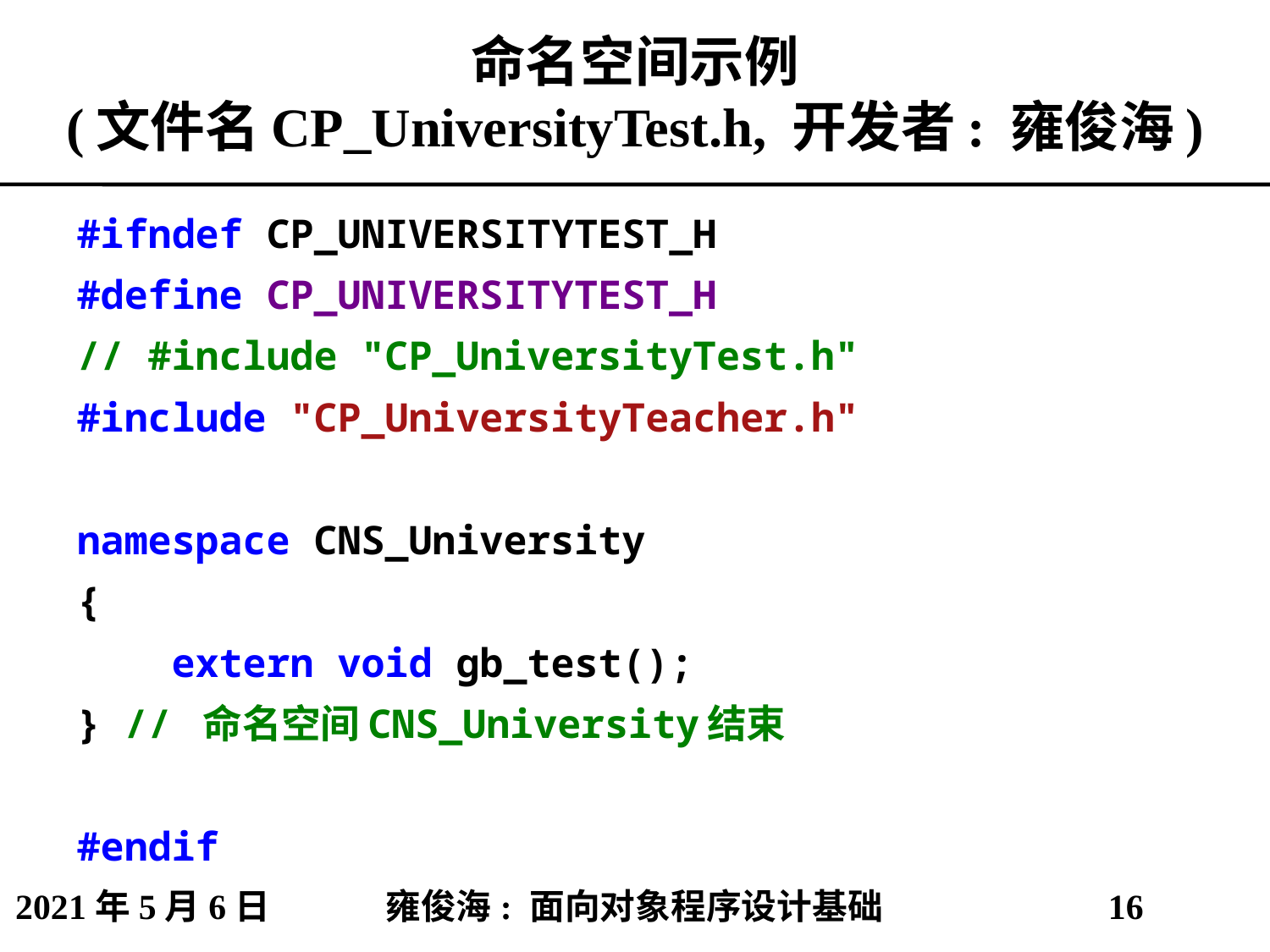

# 命名空间示例 (文件名CP_UniversityTest.h, 开发者: 雍俊海)

#ifndef CP_UNIVERSITYTEST_H
#define CP_UNIVERSITYTEST_H
// #include "CP_UniversityTest.h"
#include "CP_UniversityTeacher.h"

namespace CNS_University
{
    extern void gb_test();
} // 命名空间CNS_University结束

#endif
2021年5月6日
雍俊海: 面向对象程序设计基础
16